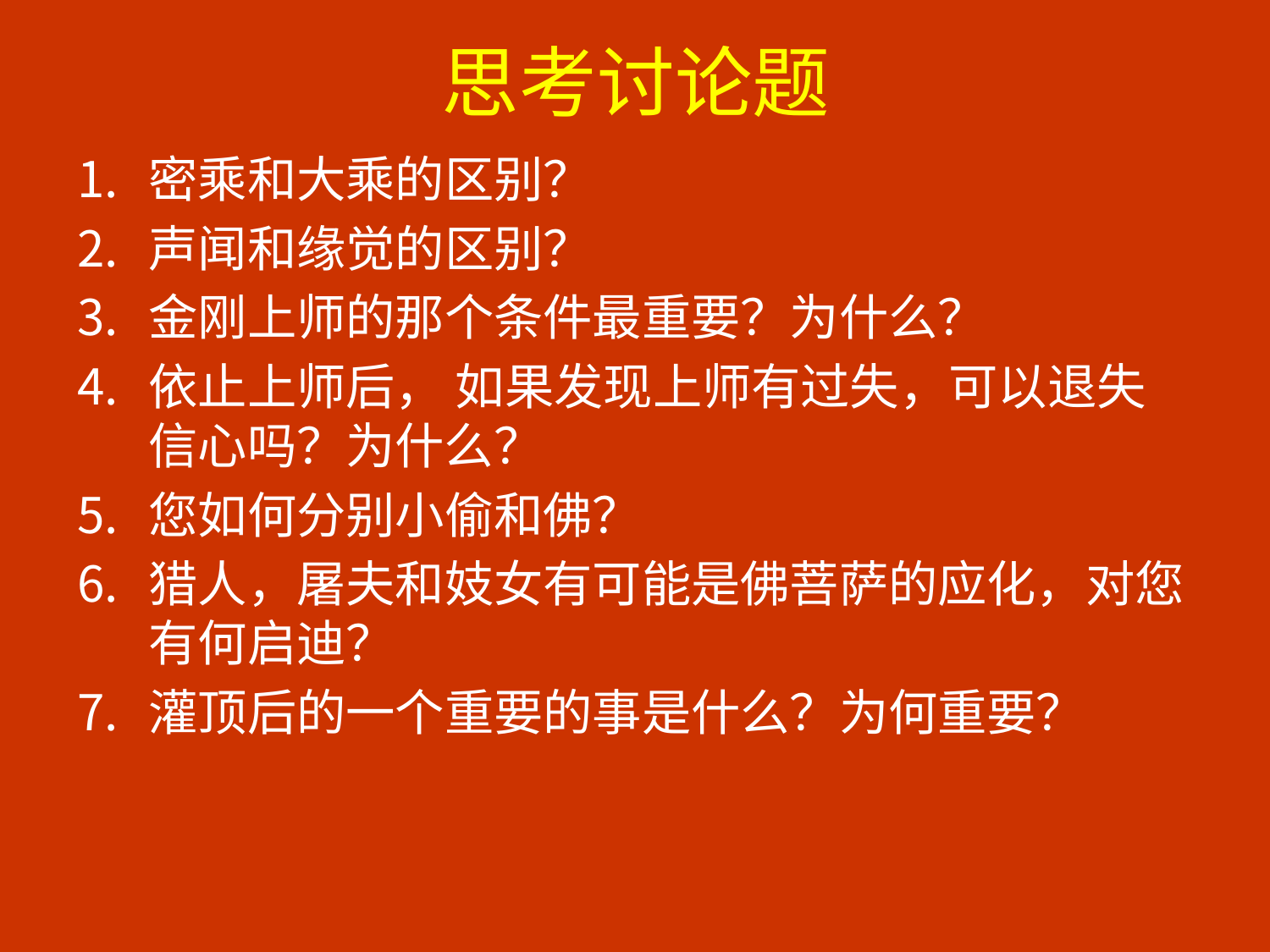

# 思考讨论题
密乘和大乘的区别？
声闻和缘觉的区别？
金刚上师的那个条件最重要？为什么？
依止上师后， 如果发现上师有过失，可以退失信心吗？为什么？
您如何分别小偷和佛？
猎人，屠夫和妓女有可能是佛菩萨的应化，对您有何启迪？
灌顶后的一个重要的事是什么？为何重要？